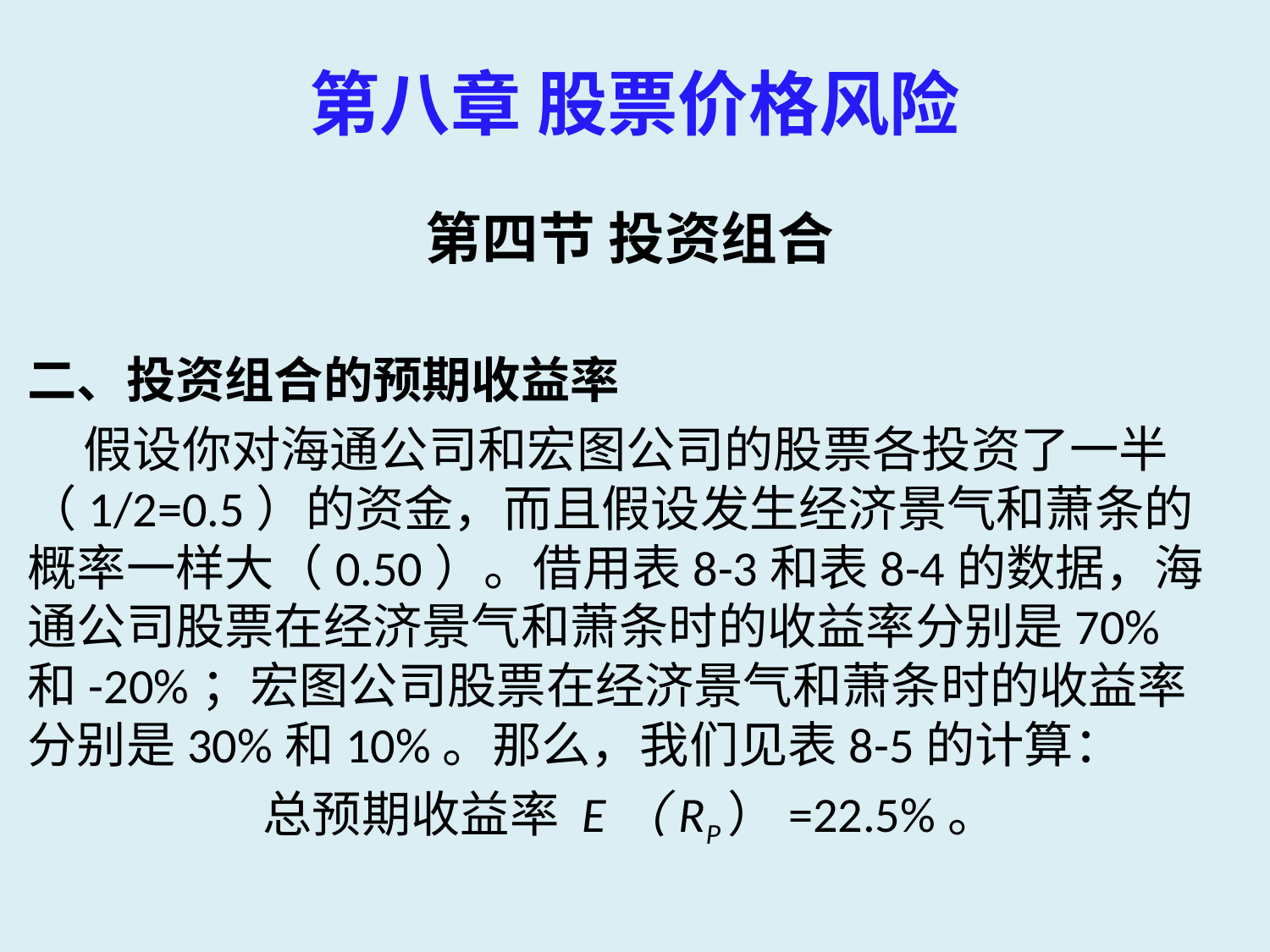

# 第八章 股票价格风险
第四节 投资组合

二、投资组合的预期收益率
    假设你对海通公司和宏图公司的股票各投资了一半（1/2=0.5）的资金，而且假设发生经济景气和萧条的概率一样大（0.50）。借用表8-3和表8-4的数据，海通公司股票在经济景气和萧条时的收益率分别是70%和-20%；宏图公司股票在经济景气和萧条时的收益率分别是30%和10%。那么，我们见表8-5的计算：
总预期收益率 E（RP）=22.5%。